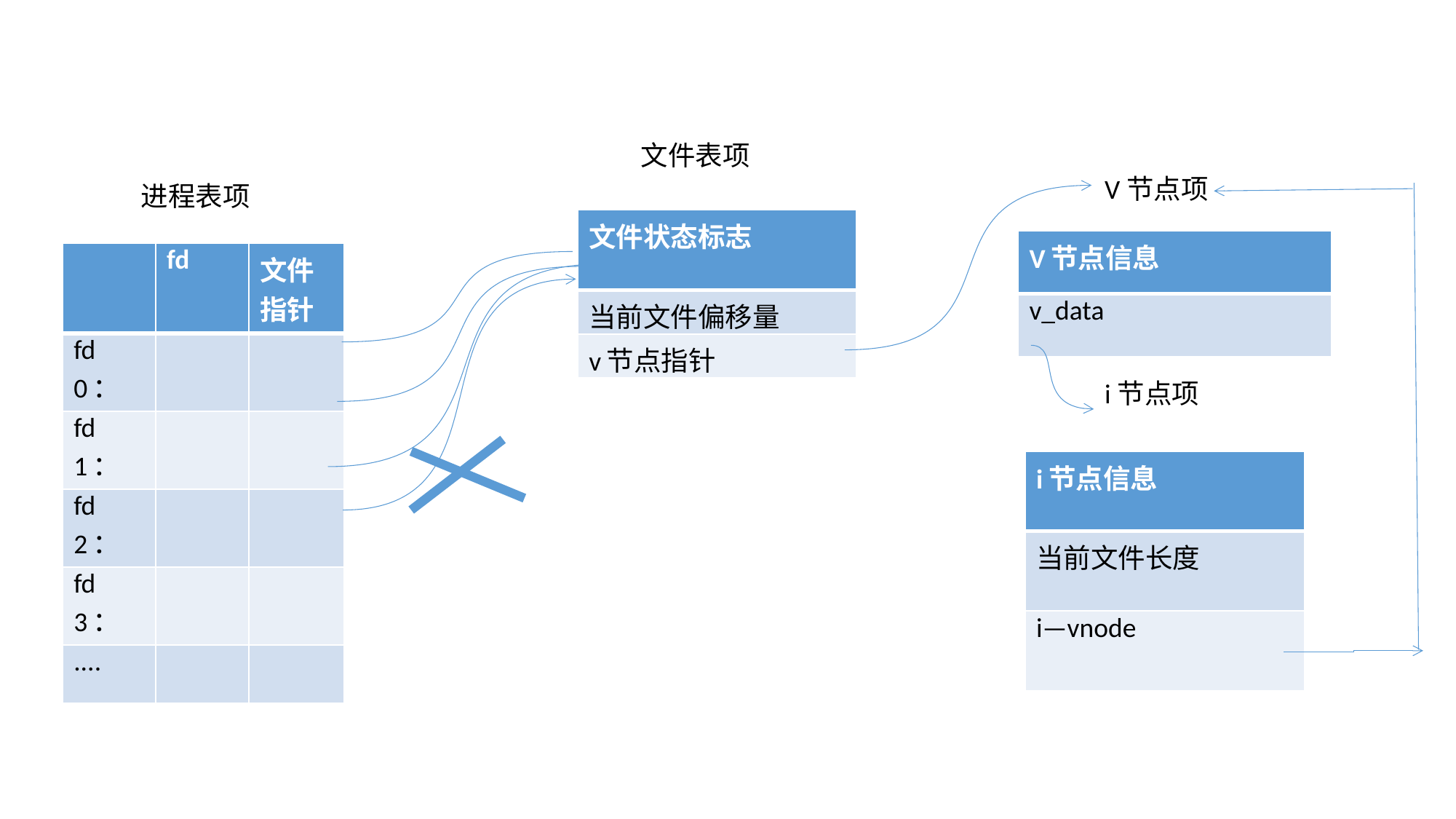

文件表项

V节点项

进程表项

| 文件状态标志 |
| --- |
| 当前文件偏移量 |
| v节点指针 |
| V节点信息 |
| --- |
| v\_data |
|  | fd | 文件指针 |
| --- | --- | --- |
| fd 0： |  |  |
| fd 1： |  |  |
| fd 2： |  |  |
| fd 3： |  |  |
| .... |  |  |
i节点项

| i节点信息 |
| --- |
| 当前文件长度 |
| i—vnode |